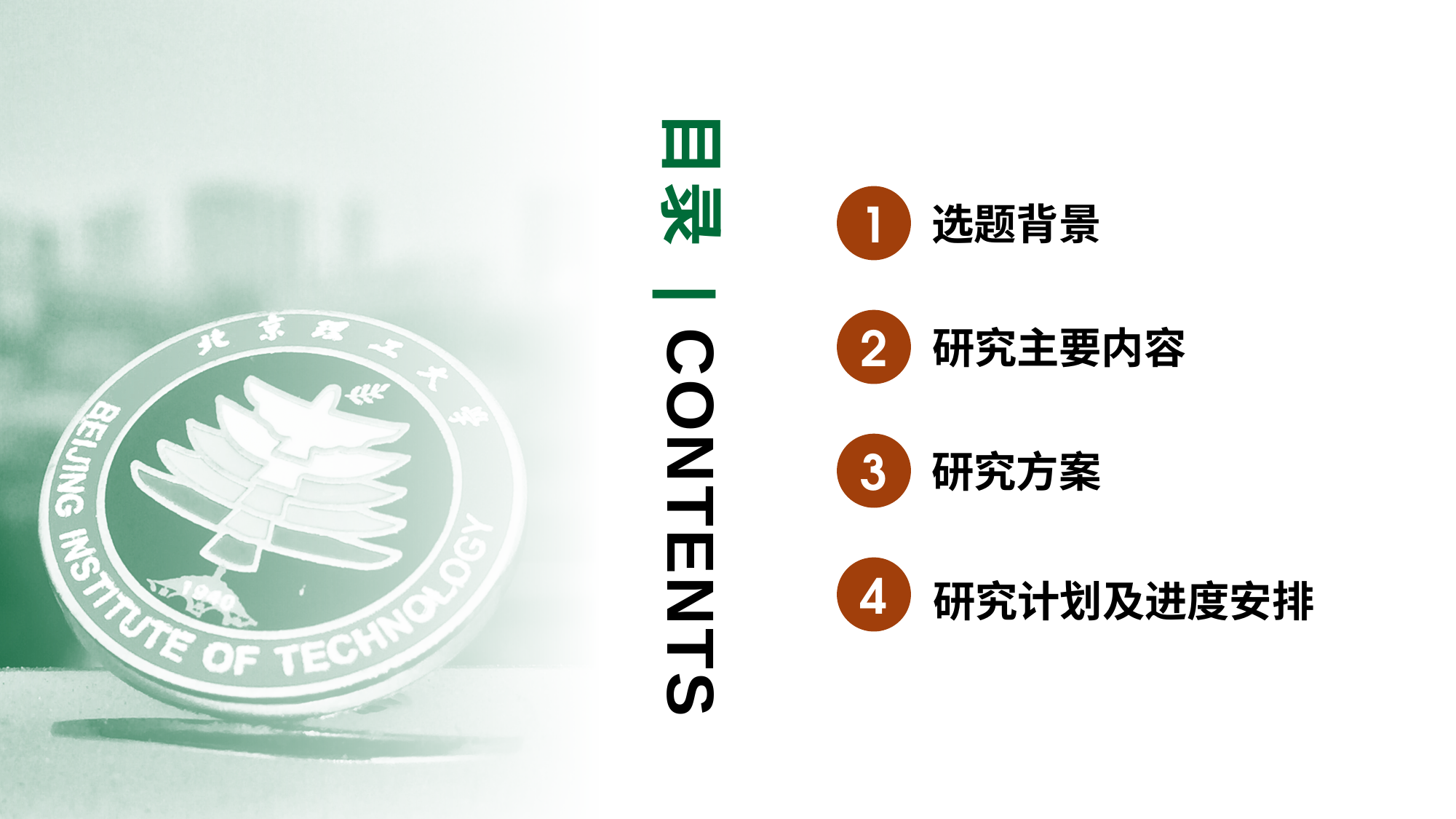

目录 | CONTENTS
1
选题背景
2
研究主要内容
3
研究方案
4
研究计划及进度安排